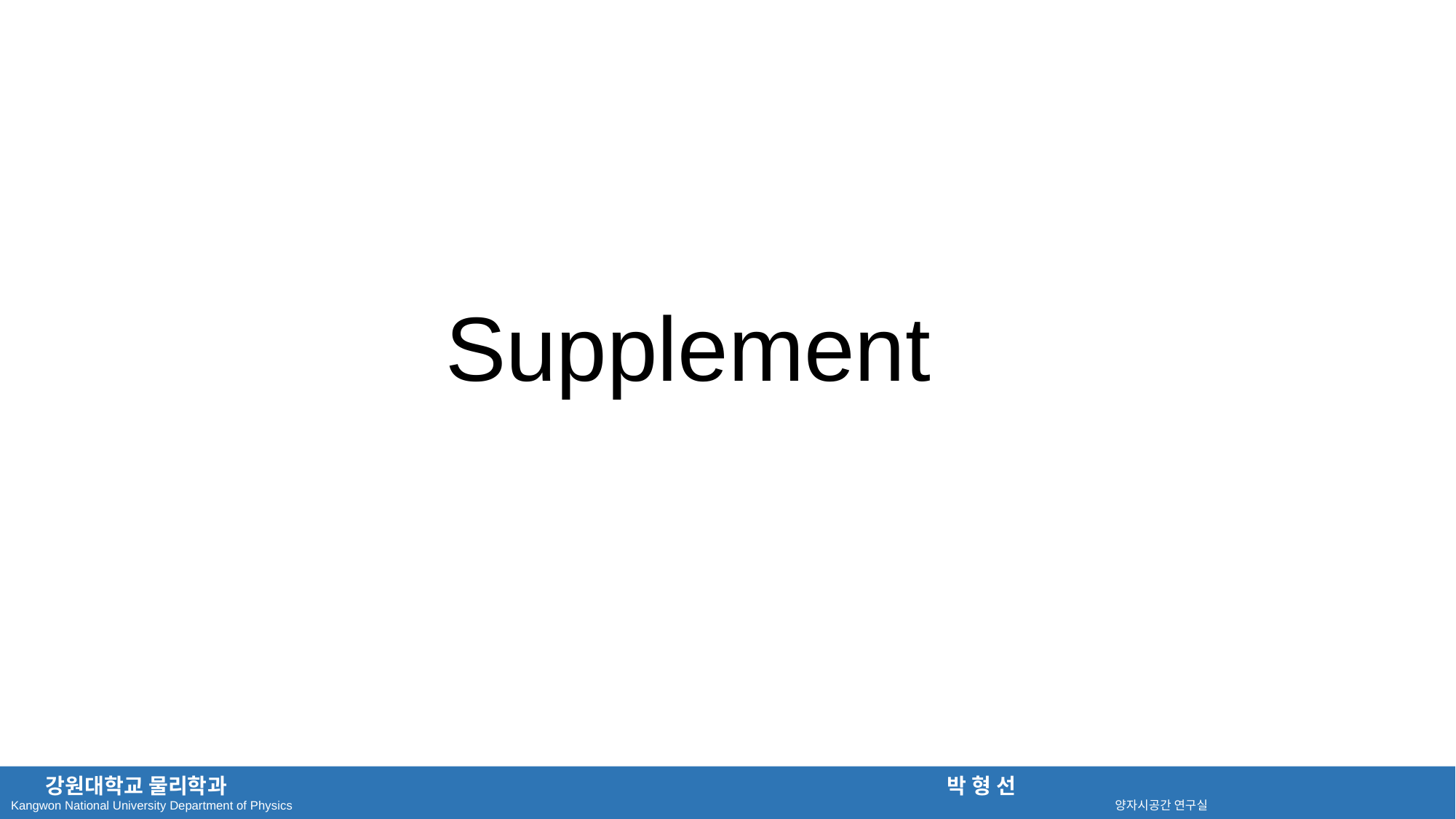

# Supplement
      강원대학교 물리학과                                                                                                                                                   박 형 선
Kangwon National University Department of Physics                                                                                                                                                                                                                                             양자시공간 연구실